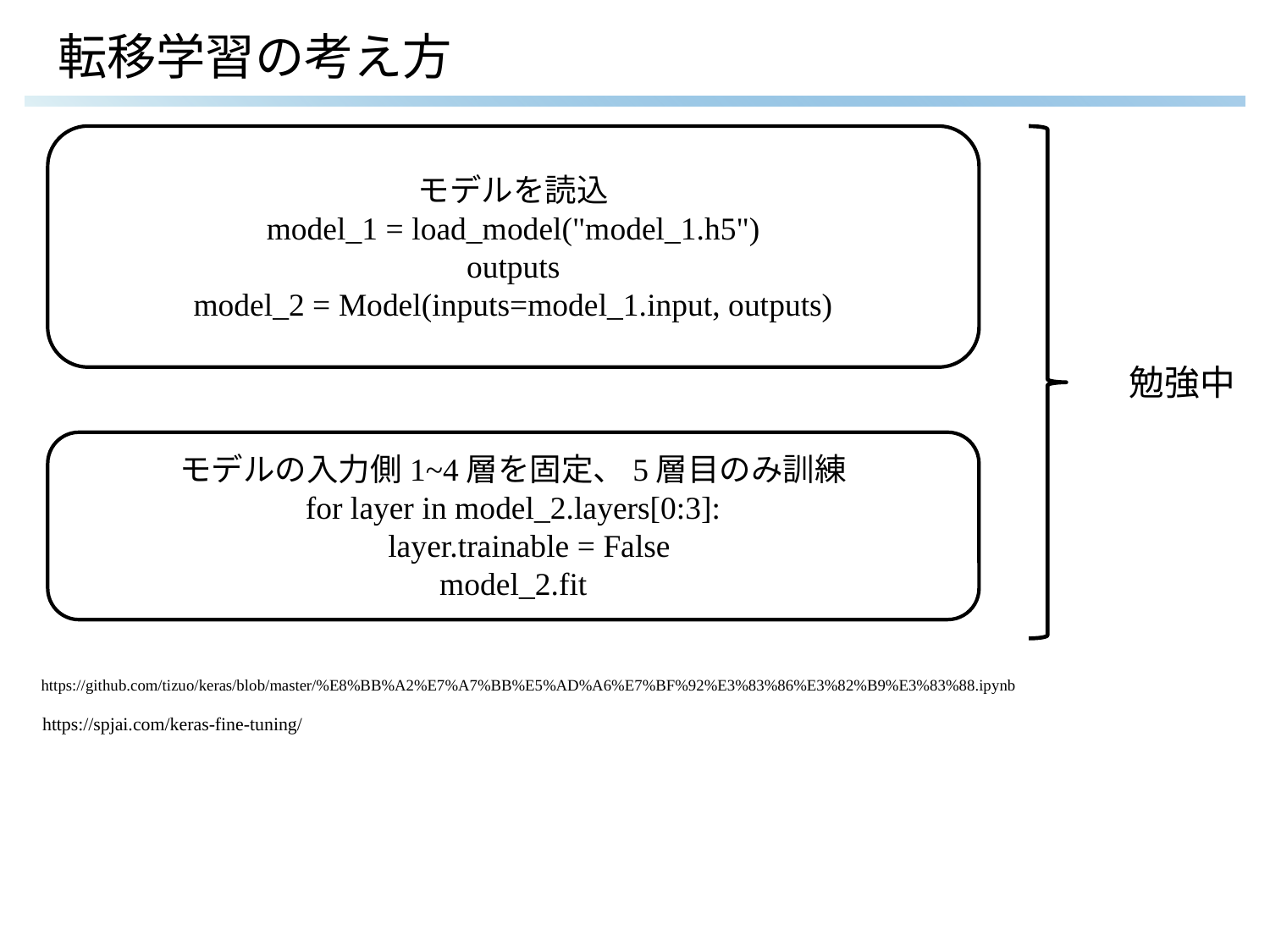

# 転移学習の考え方
モデルを読込
model_1 = load_model("model_1.h5")
outputs
model_2 = Model(inputs=model_1.input, outputs)

勉強中
モデルの入力側1~4層を固定、5層目のみ訓練
for layer in model_2.layers[0:3]:
    layer.trainable = False
model_2.fit
https://github.com/tizuo/keras/blob/master/%E8%BB%A2%E7%A7%BB%E5%AD%A6%E7%BF%92%E3%83%86%E3%82%B9%E3%83%88.ipynb
https://spjai.com/keras-fine-tuning/